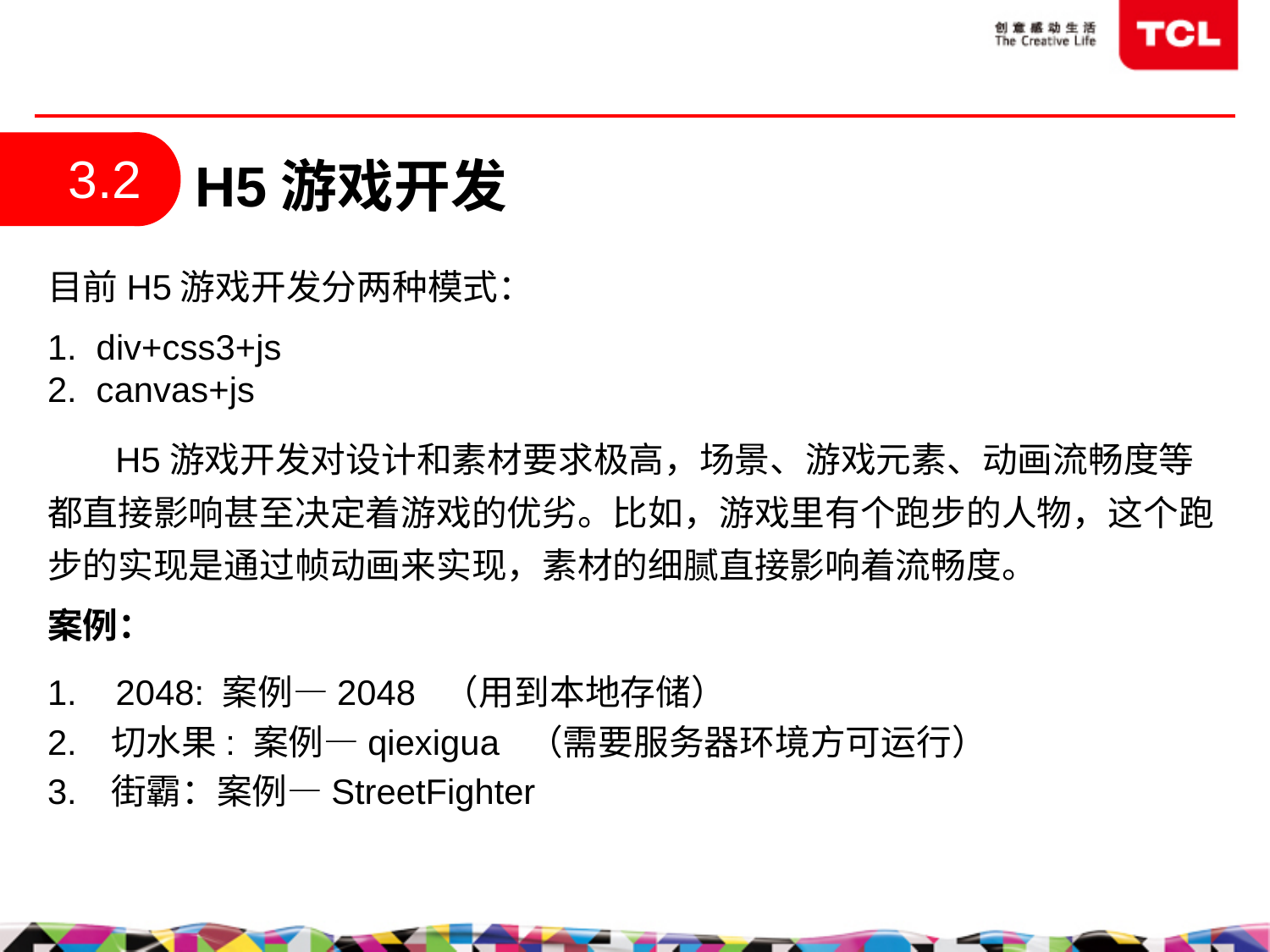

3.2
H5游戏开发
目前H5游戏开发分两种模式：
1.  div+css3+js
2.  canvas+js
       H5游戏开发对设计和素材要求极高，场景、游戏元素、动画流畅度等都直接影响甚至决定着游戏的优劣。比如，游戏里有个跑步的人物，这个跑步的实现是通过帧动画来实现，素材的细腻直接影响着流畅度。
案例：
1.    2048: 案例—2048  （用到本地存储）
切水果: 案例—qiexigua  （需要服务器环境方可运行）
街霸：案例—StreetFighter